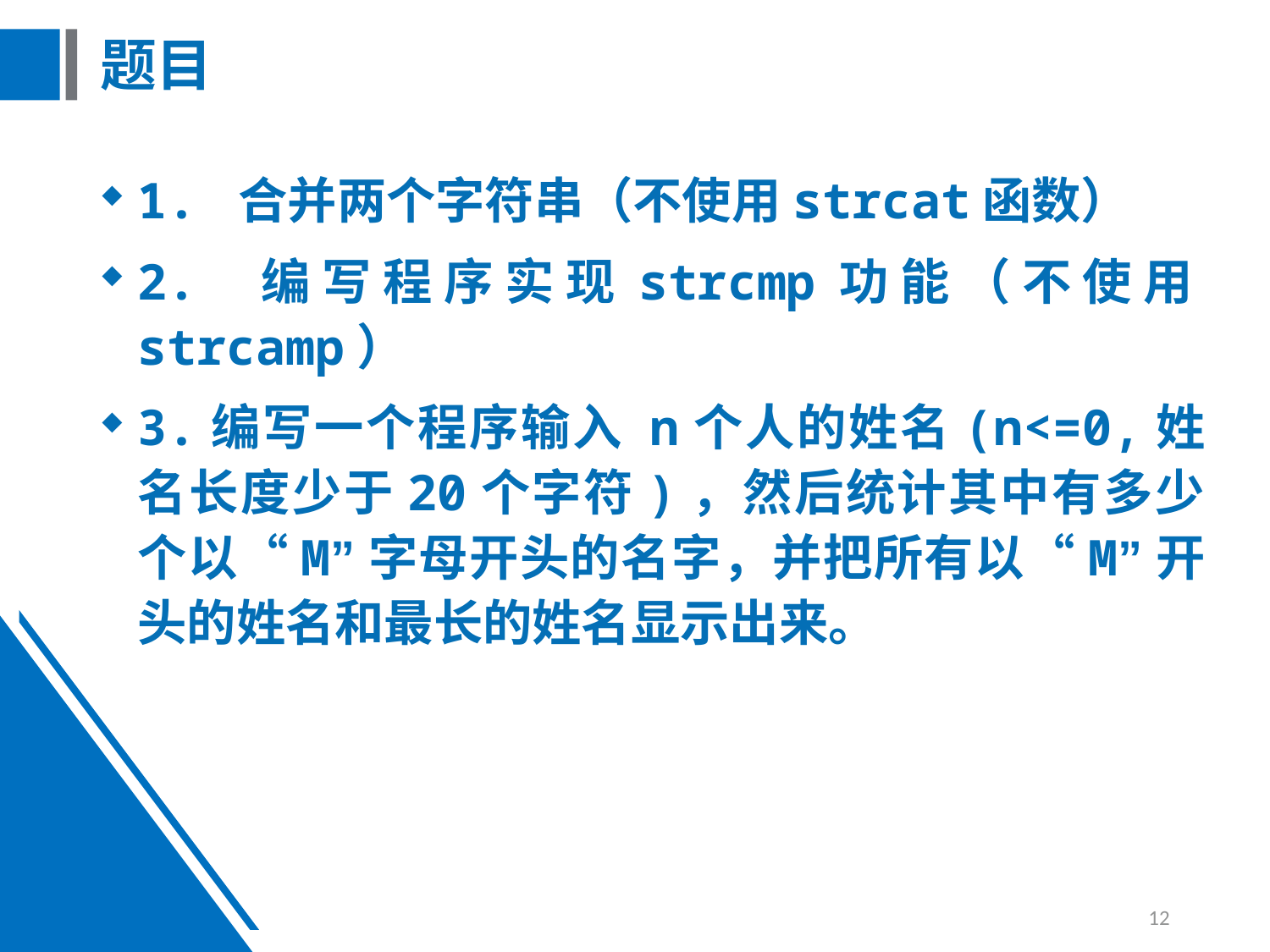

# 题目
1. 合并两个字符串（不使用strcat函数）
2. 编写程序实现strcmp功能（不使用strcamp）
3.编写一个程序输入 n个人的姓名(n<=0,姓名长度少于20个字符)，然后统计其中有多少个以“M”字母开头的名字，并把所有以“M”开头的姓名和最长的姓名显示出来。

12